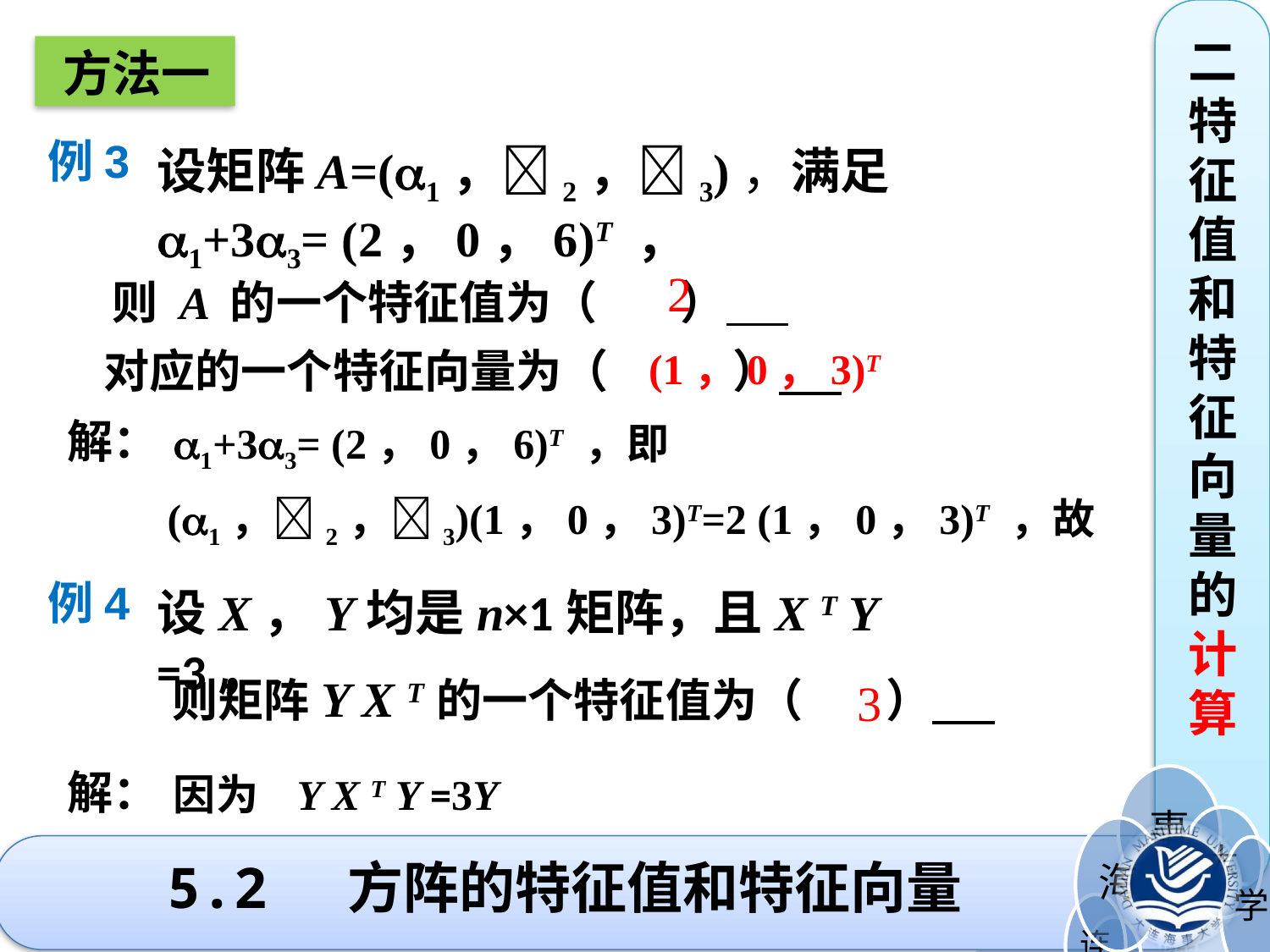

二特征值和特征向量的计算

方法一
例3
设矩阵A=(α1，α2，α3)，满足
α1+3α3= (2，0，6)T ，
2
 则 A 的一个特征值为（        ）
 对应的一个特征向量为（            ）
(1，0，3)T
解：
α1+3α3= (2，0，6)T ，即
(α1，α2，α3)(1，0，3)T=2 (1，0，3)T ，故
例4
设X，Y均是n×1矩阵，且X T Y =3，
 则矩阵Y X T的一个特征值为（        ）
3
解：
因为   Y X T Y =3Y
5.2  方阵的特征值和特征向量